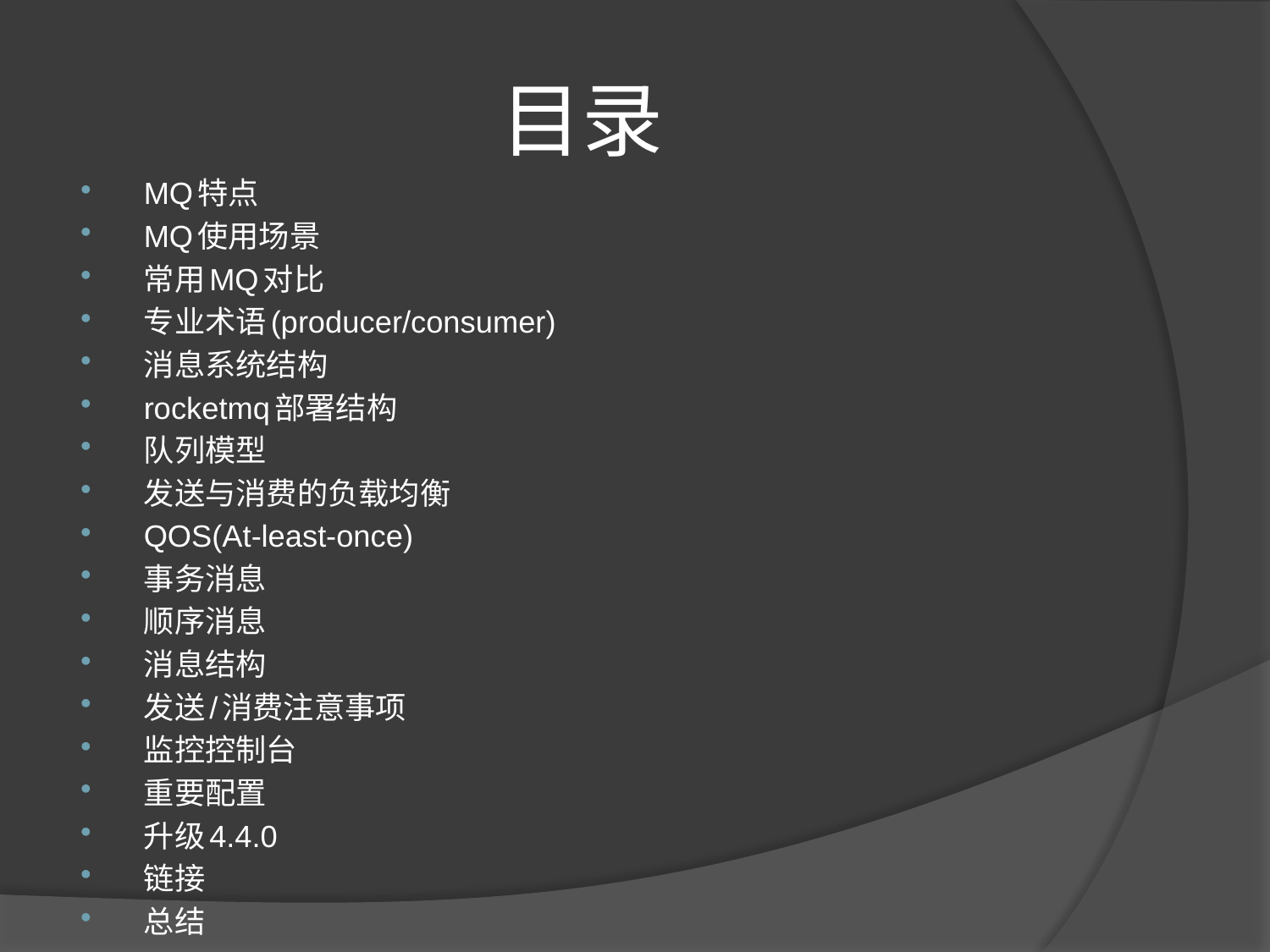

# 目录
MQ特点
MQ使用场景
常用MQ对比
专业术语(producer/consumer)
消息系统结构
rocketmq部署结构
队列模型
发送与消费的负载均衡
QOS(At-least-once)
事务消息
顺序消息
消息结构
发送/消费注意事项
监控控制台
重要配置
升级4.4.0
链接
总结